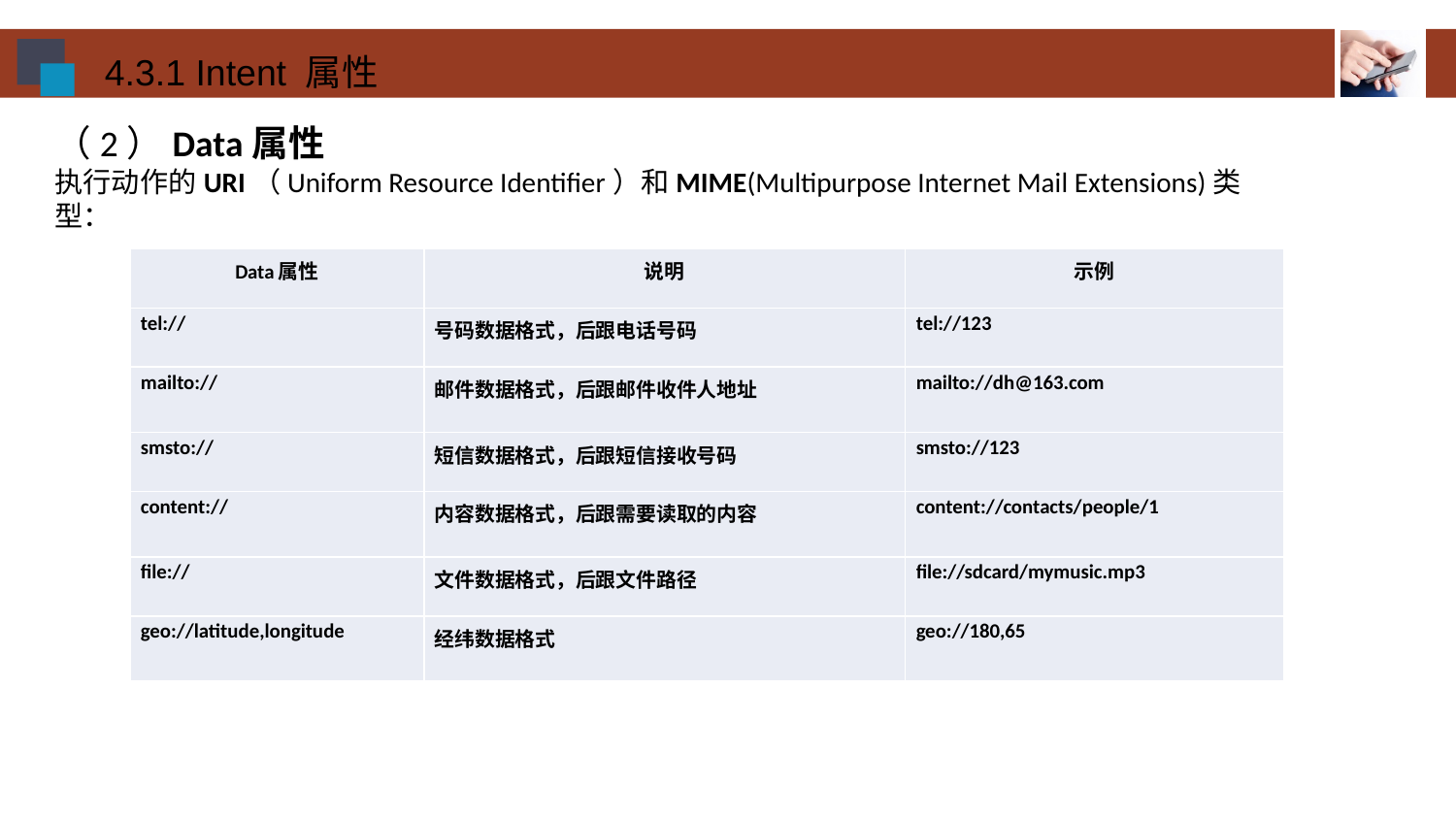

4.3.1 Intent 属性
（2）Data属性
执行动作的URI（Uniform Resource Identifier）和MIME(Multipurpose Internet Mail Extensions)类型：
工作完成情况一
| Data属性 | 说明 | 示例 |
| --- | --- | --- |
| tel:// | 号码数据格式，后跟电话号码 | tel://123 |
| mailto:// | 邮件数据格式，后跟邮件收件人地址 | mailto://dh@163.com |
| smsto:// | 短信数据格式，后跟短信接收号码 | smsto://123 |
| content:// | 内容数据格式，后跟需要读取的内容 | content://contacts/people/1 |
| file:// | 文件数据格式，后跟文件路径 | file://sdcard/mymusic.mp3 |
| geo://latitude,longitude | 经纬数据格式 | geo://180,65 |